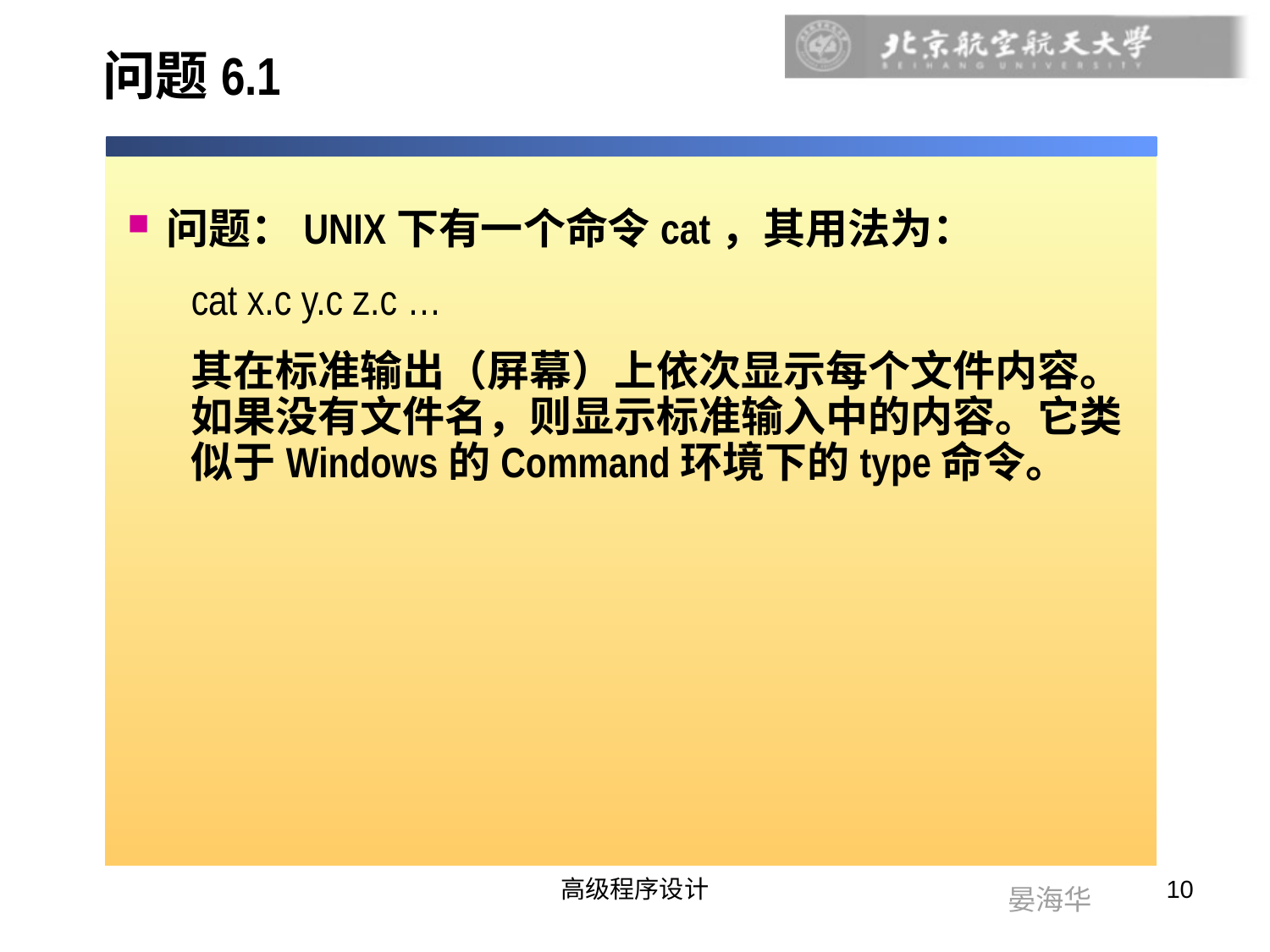

# 问题6.1
问题：UNIX下有一个命令cat，其用法为：
cat x.c y.c z.c …
其在标准输出（屏幕）上依次显示每个文件内容。如果没有文件名，则显示标准输入中的内容。它类似于Windows的Command环境下的type命令。
高级程序设计
10